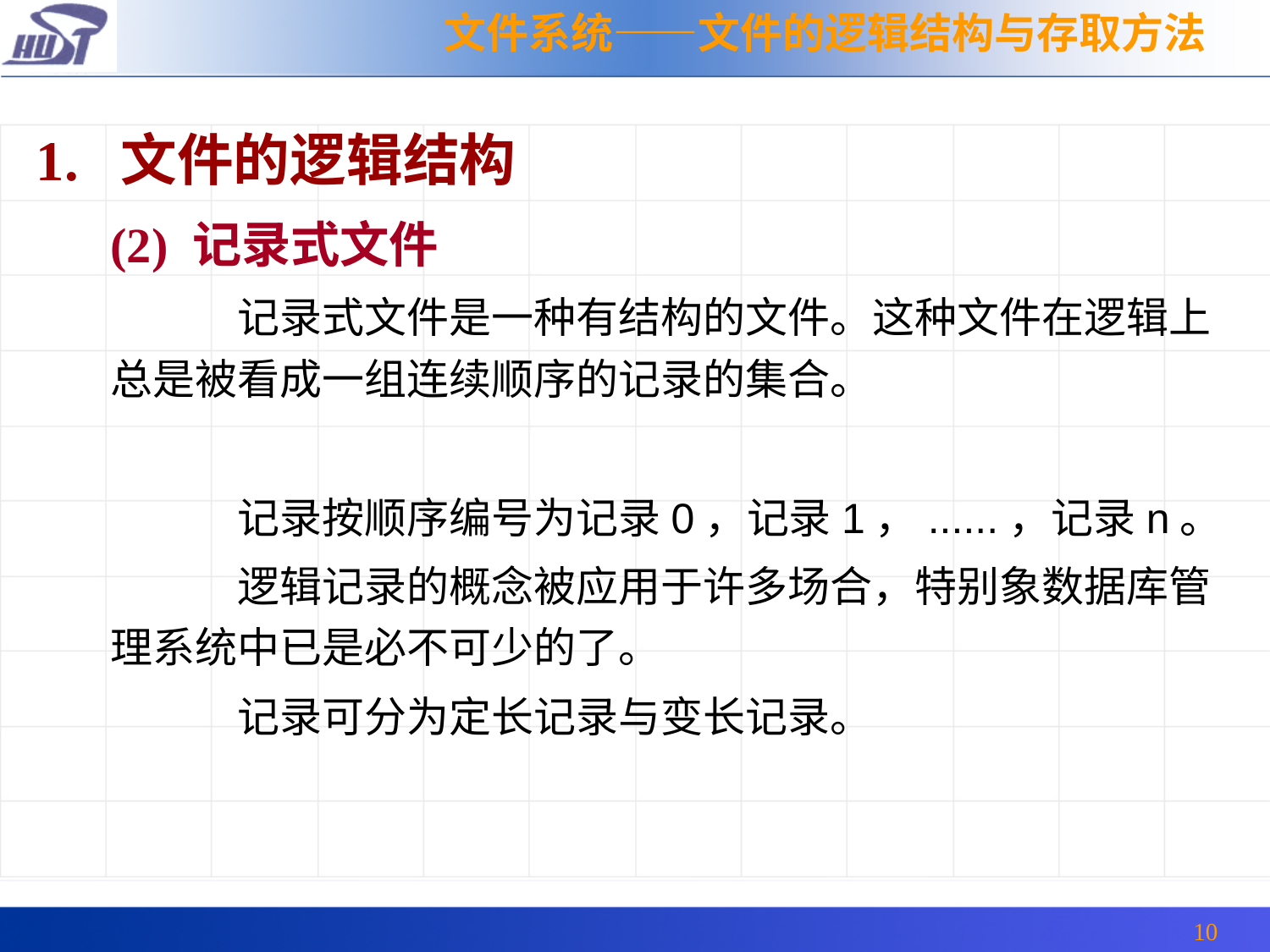

文件系统——文件的逻辑结构与存取方法
1.  文件的逻辑结构
	(2) 记录式文件
		记录式文件是一种有结构的文件。这种文件在逻辑上总是被看成一组连续顺序的记录的集合。

		记录按顺序编号为记录0，记录1，......，记录n。
		逻辑记录的概念被应用于许多场合，特别象数据库管理系统中已是必不可少的了。
		记录可分为定长记录与变长记录。

10